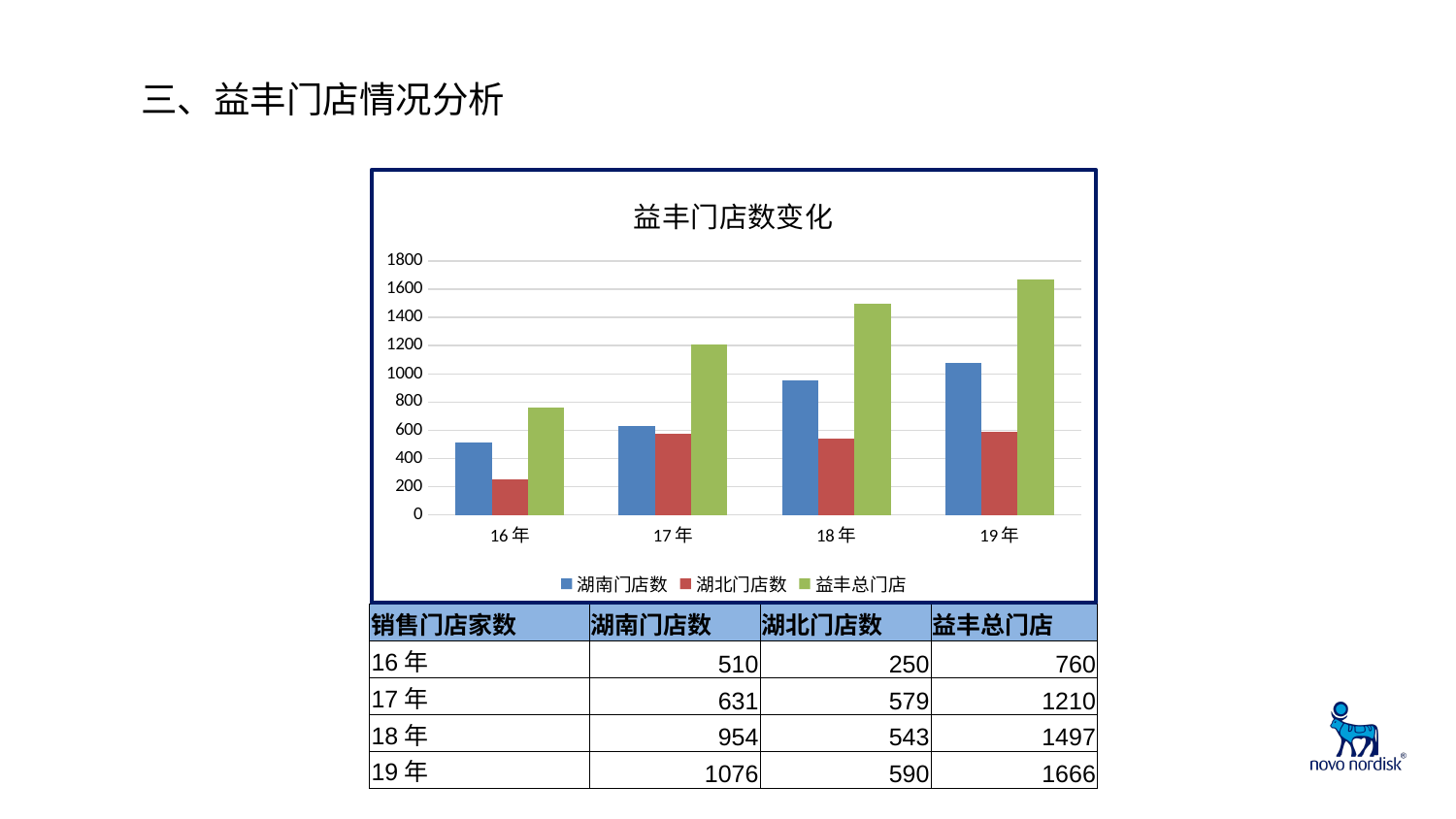

8
三、益丰门店情况分析

### Chart: 益丰门店数变化

| Category | 湖南门店数 | 湖北门店数 | 益丰总门店 |
|---|---|---|---|
| 16年 | 510.0 | 250.0 | 760.0 |
| 17年 | 631.0 | 579.0 | 1210.0 |
| 18年 | 954.0 | 543.0 | 1497.0 |
| 19年 | 1076.0 | 590.0 | 1666.0 |
| 销售门店家数 | 湖南门店数 | 湖北门店数 | 益丰总门店 |
| --- | --- | --- | --- |
| 16年 | 510 | 250 | 760 |
| 17年 | 631 | 579 | 1210 |
| 18年 | 954 | 543 | 1497 |
| 19年 | 1076 | 590 | 1666 |